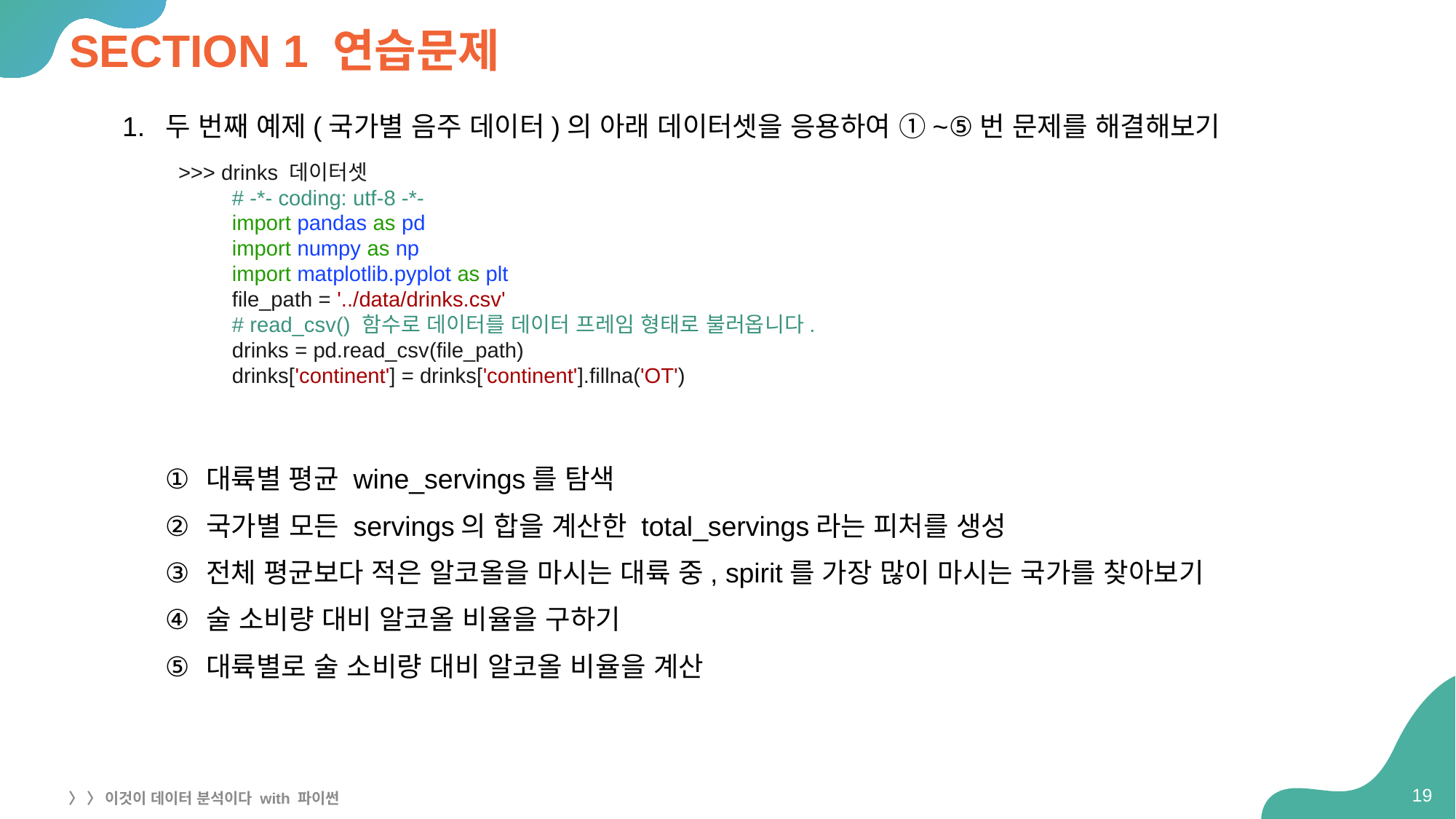

# SECTION 1 연습문제
두 번째 예제(국가별 음주 데이터)의 아래 데이터셋을 응용하여 ①~⑤번 문제를 해결해보기

대륙별 평균 wine_servings를 탐색
국가별 모든 servings의 합을 계산한 total_servings라는 피처를 생성
전체 평균보다 적은 알코올을 마시는 대륙 중, spirit를 가장 많이 마시는 국가를 찾아보기
술 소비량 대비 알코올 비율을 구하기
대륙별로 술 소비량 대비 알코올 비율을 계산
>>> drinks 데이터셋
# -*- coding: utf-8 -*-
import pandas as pd
import numpy as np
import matplotlib.pyplot as plt
file_path = '../data/drinks.csv'
# read_csv() 함수로 데이터를 데이터 프레임 형태로 불러옵니다.
drinks = pd.read_csv(file_path)
drinks['continent'] = drinks['continent'].fillna('OT')
19
〉 〉 이것이 데이터 분석이다 with 파이썬